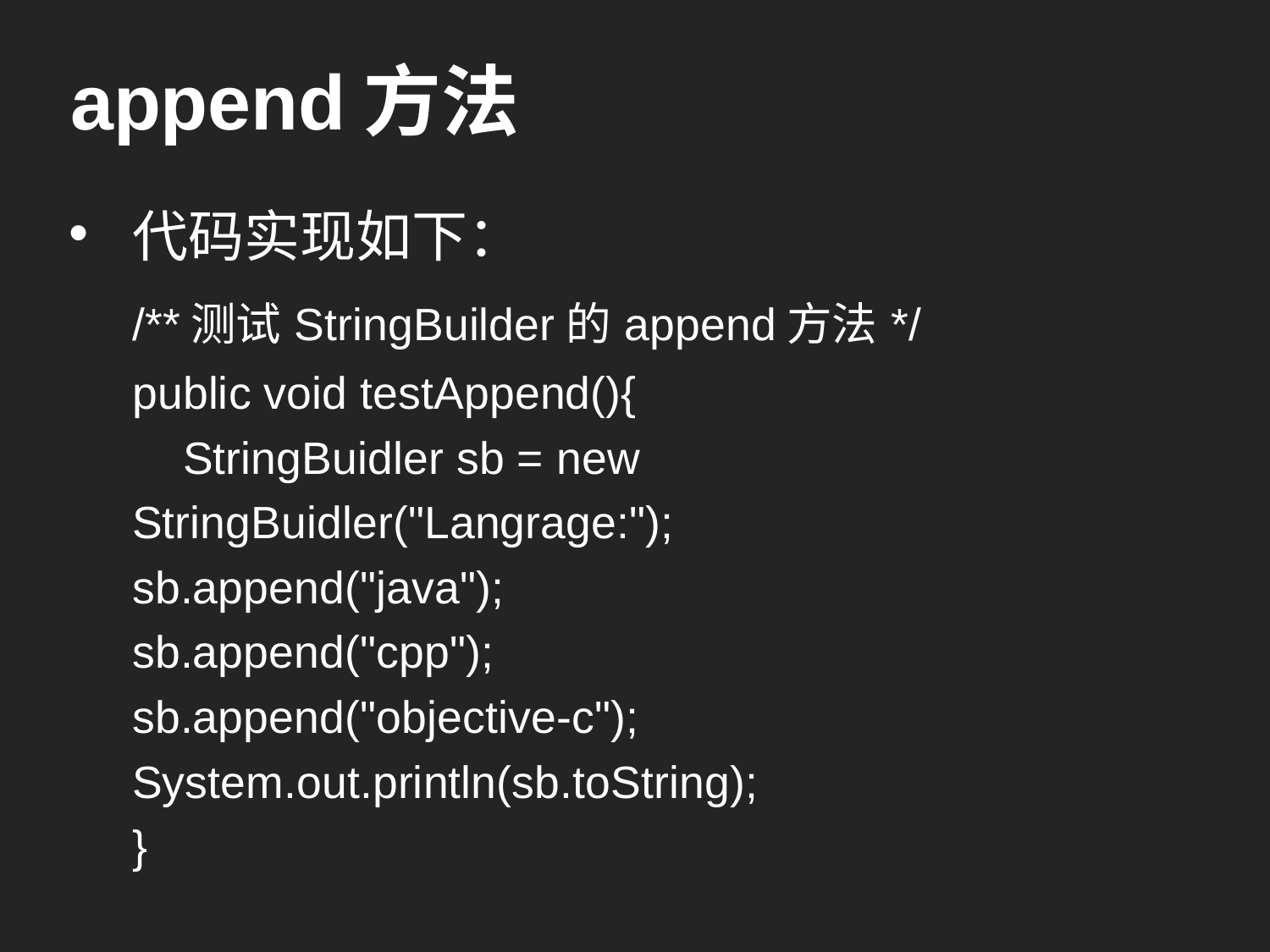

# append方法
代码实现如下：
/**测试StringBuilder的append方法*/
public void testAppend(){
    StringBuidler sb = new
			StringBuidler("Langrage:");
	sb.append("java");
	sb.append("cpp");
	sb.append("objective-c");
	System.out.println(sb.toString);
}